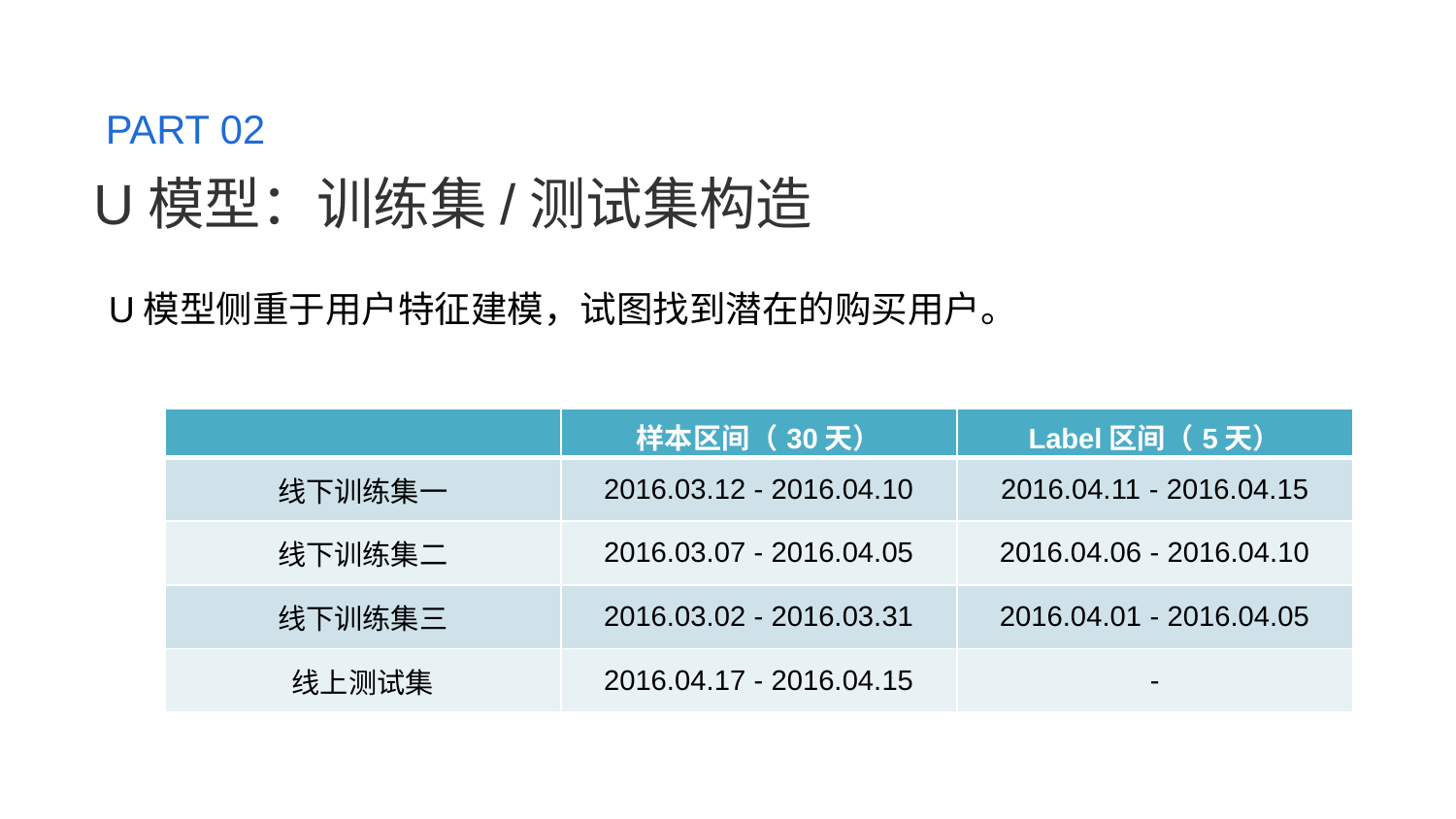

PART 02
U模型：训练集/测试集构造
U模型侧重于用户特征建模，试图找到潜在的购买用户。
|  | 样本区间（30天） | Label区间（5天） |
| --- | --- | --- |
| 线下训练集一 | 2016.03.12 - 2016.04.10 | 2016.04.11 - 2016.04.15 |
| 线下训练集二 | 2016.03.07 - 2016.04.05 | 2016.04.06 - 2016.04.10 |
| 线下训练集三 | 2016.03.02 - 2016.03.31 | 2016.04.01 - 2016.04.05 |
| 线上测试集 | 2016.04.17 - 2016.04.15 | - |